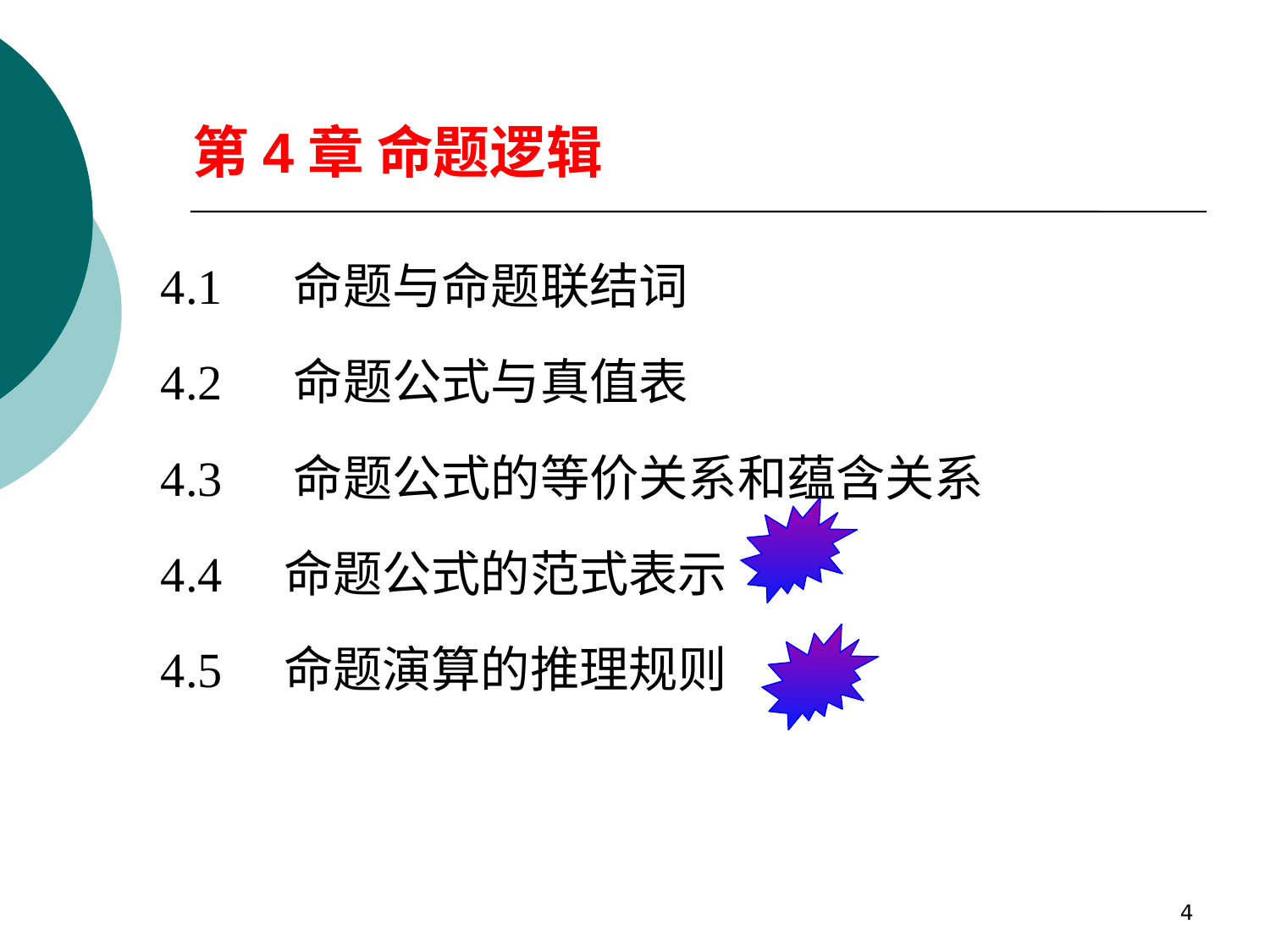

# 第4章 命题逻辑
4.1  命题与命题联结词
4.2  命题公式与真值表
4.3  命题公式的等价关系和蕴含关系
4.4    命题公式的范式表示
4.5    命题演算的推理规则

4